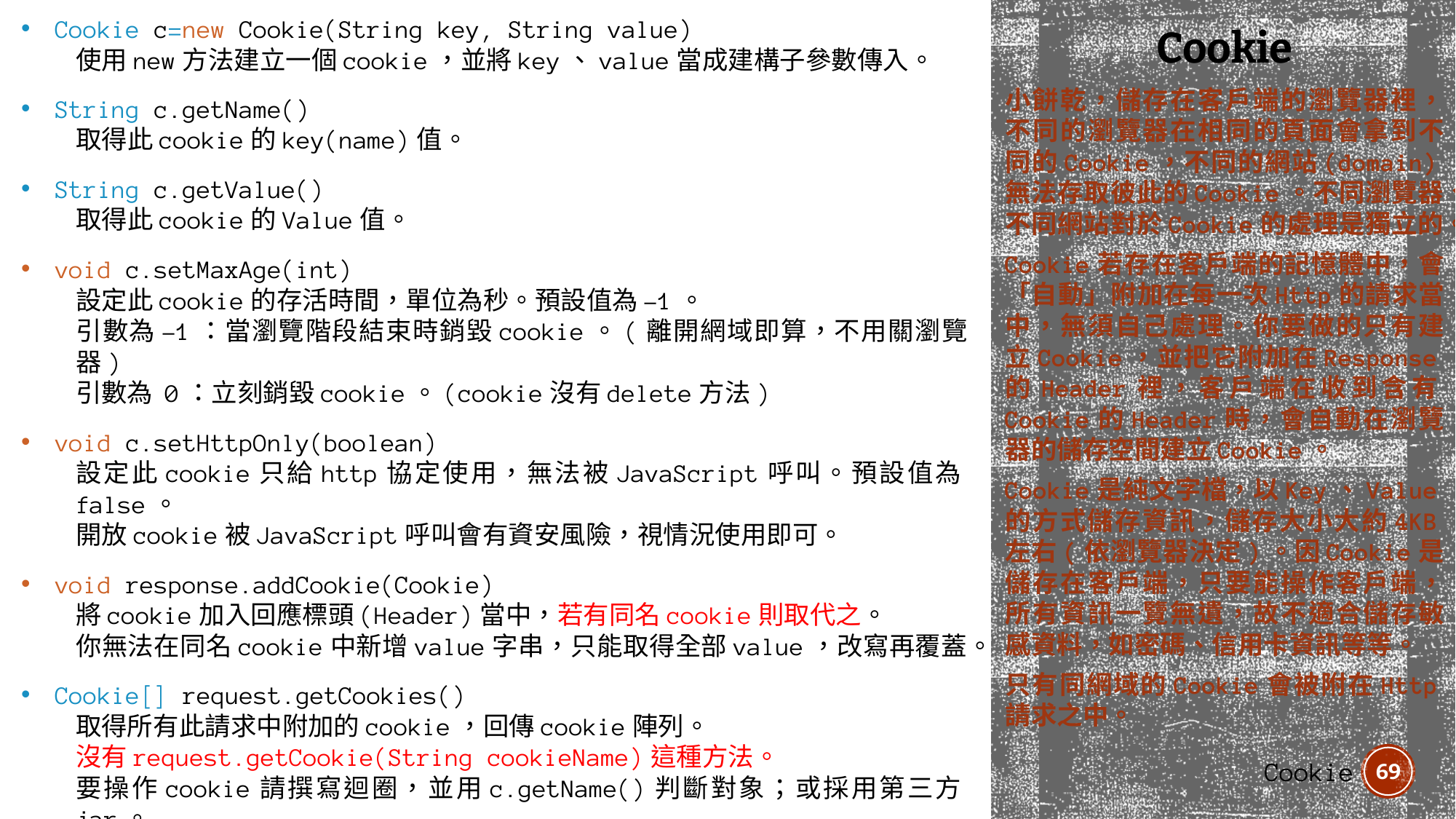

Cookie c=new Cookie(String key, String value)
使用new方法建立一個cookie，並將key、value當成建構子參數傳入。
String c.getName()
取得此cookie的key(name)值。
String c.getValue()
取得此cookie的Value值。
void c.setMaxAge(int)
設定此cookie的存活時間，單位為秒。預設值為-1。
引數為-1：當瀏覽階段結束時銷毀cookie。(離開網域即算，不用關瀏覽器)
引數為 0：立刻銷毀cookie。(cookie沒有delete方法)
void c.setHttpOnly(boolean)
設定此cookie只給http協定使用，無法被JavaScript呼叫。預設值為false。
開放cookie被JavaScript呼叫會有資安風險，視情況使用即可。
void response.addCookie(Cookie)
將cookie加入回應標頭(Header)當中，若有同名cookie則取代之。
你無法在同名cookie中新增value字串，只能取得全部value，改寫再覆蓋。
Cookie[] request.getCookies()
取得所有此請求中附加的cookie，回傳cookie陣列。
沒有request.getCookie(String cookieName)這種方法。
要操作cookie請撰寫迴圈，並用c.getName()判斷對象；或採用第三方jar。

Cookie
小餅乾，儲存在客戶端的瀏覽器裡，不同的瀏覽器在相同的頁面會拿到不同的Cookie，不同的網站(domain)無法存取彼此的Cookie。不同瀏覽器、不同網站對於Cookie的處理是獨立的。
Cookie若存在客戶端的記憶體中，會「自動」附加在每一次Http的請求當中，無須自己處理。你要做的只有建立Cookie，並把它附加在Response的Header裡，客戶端在收到含有Cookie的Header時，會自動在瀏覽器的儲存空間建立Cookie。
Cookie是純文字檔，以Key、Value的方式儲存資訊，儲存大小大約4KB左右(依瀏覽器決定)。因Cookie是儲存在客戶端，只要能操作客戶端，所有資訊一覽無遺，故不適合儲存敏感資料，如密碼、信用卡資訊等等。
只有同網域的Cookie會被附在Http請求之中。
Cookie
69